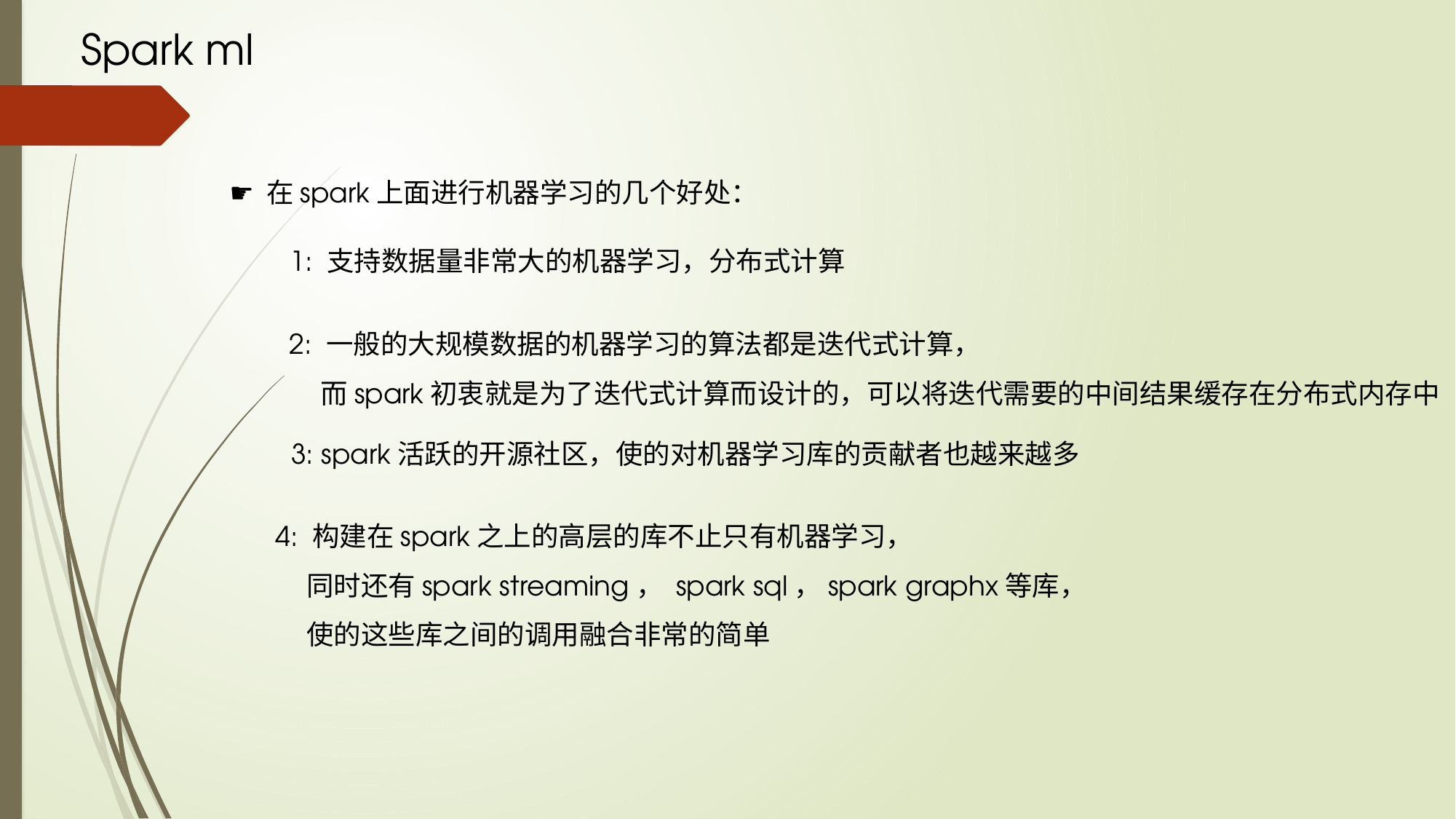

Spark ml
☛ 在spark上面进行机器学习的几个好处：
1: 支持数据量非常大的机器学习，分布式计算
2: 一般的大规模数据的机器学习的算法都是迭代式计算，
    而spark初衷就是为了迭代式计算而设计的，可以将迭代需要的中间结果缓存在分布式内存中
3: spark活跃的开源社区，使的对机器学习库的贡献者也越来越多
4: 构建在spark之上的高层的库不止只有机器学习，
    同时还有spark streaming， spark sql，spark graphx等库，
    使的这些库之间的调用融合非常的简单